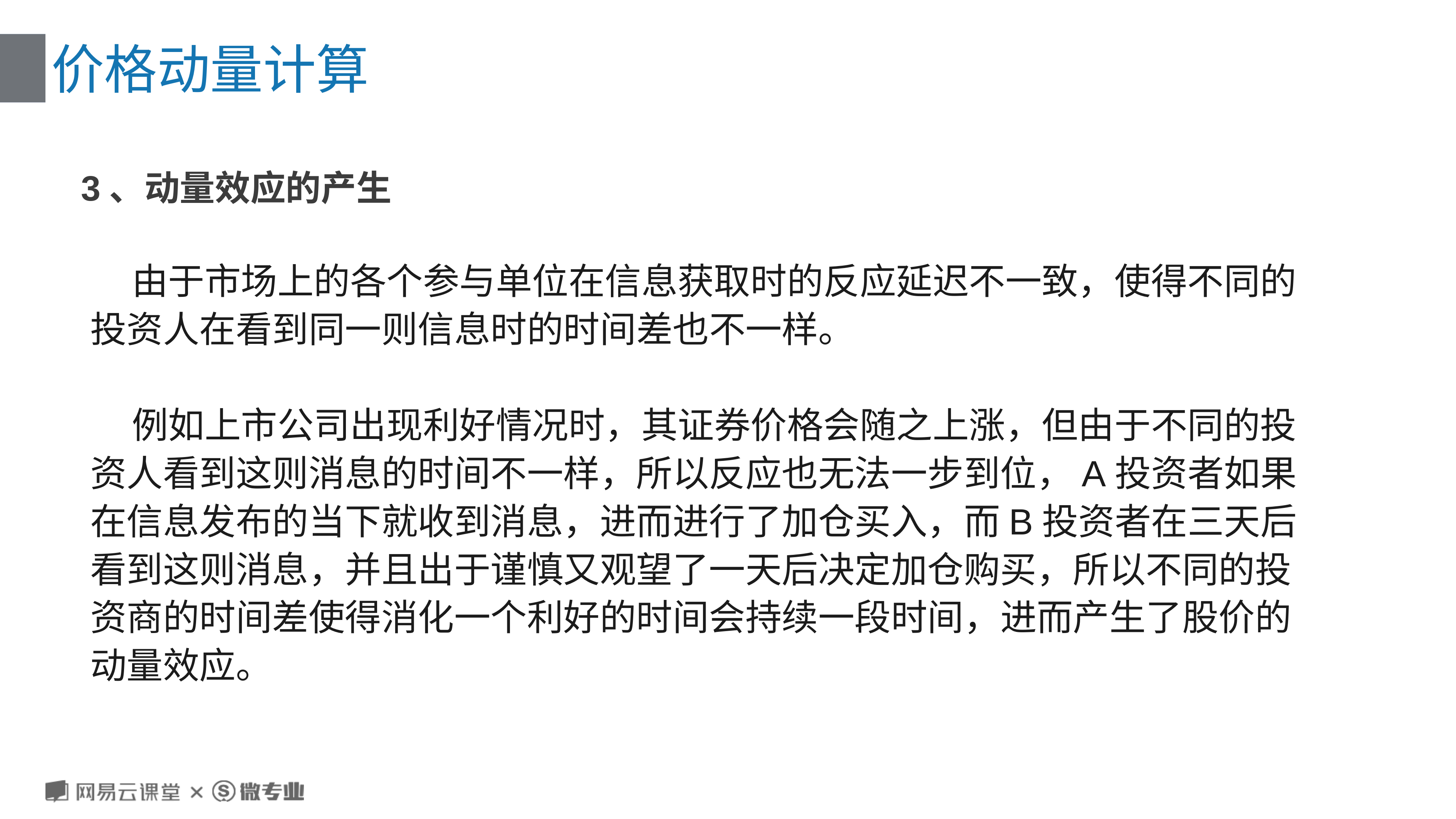

# 价格动量计算
3、动量效应的产生

    由于市场上的各个参与单位在信息获取时的反应延迟不一致，使得不同的投资人在看到同一则信息时的时间差也不一样。

    例如上市公司出现利好情况时，其证券价格会随之上涨，但由于不同的投资人看到这则消息的时间不一样，所以反应也无法一步到位，A投资者如果在信息发布的当下就收到消息，进而进行了加仓买入，而B投资者在三天后看到这则消息，并且出于谨慎又观望了一天后决定加仓购买，所以不同的投资商的时间差使得消化一个利好的时间会持续一段时间，进而产生了股价的动量效应。